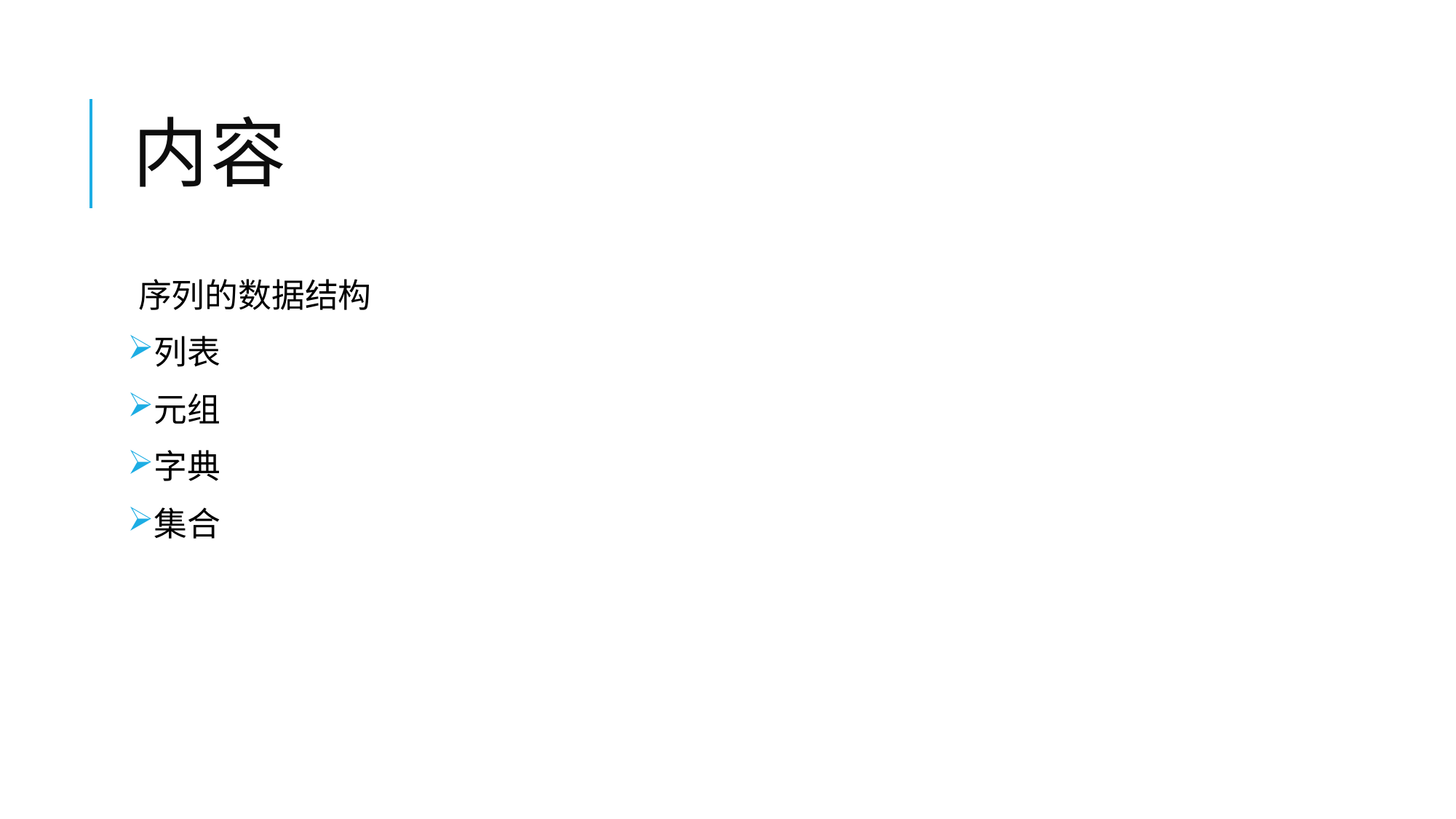

# 内容
序列的数据结构
列表
元组
字典
集合